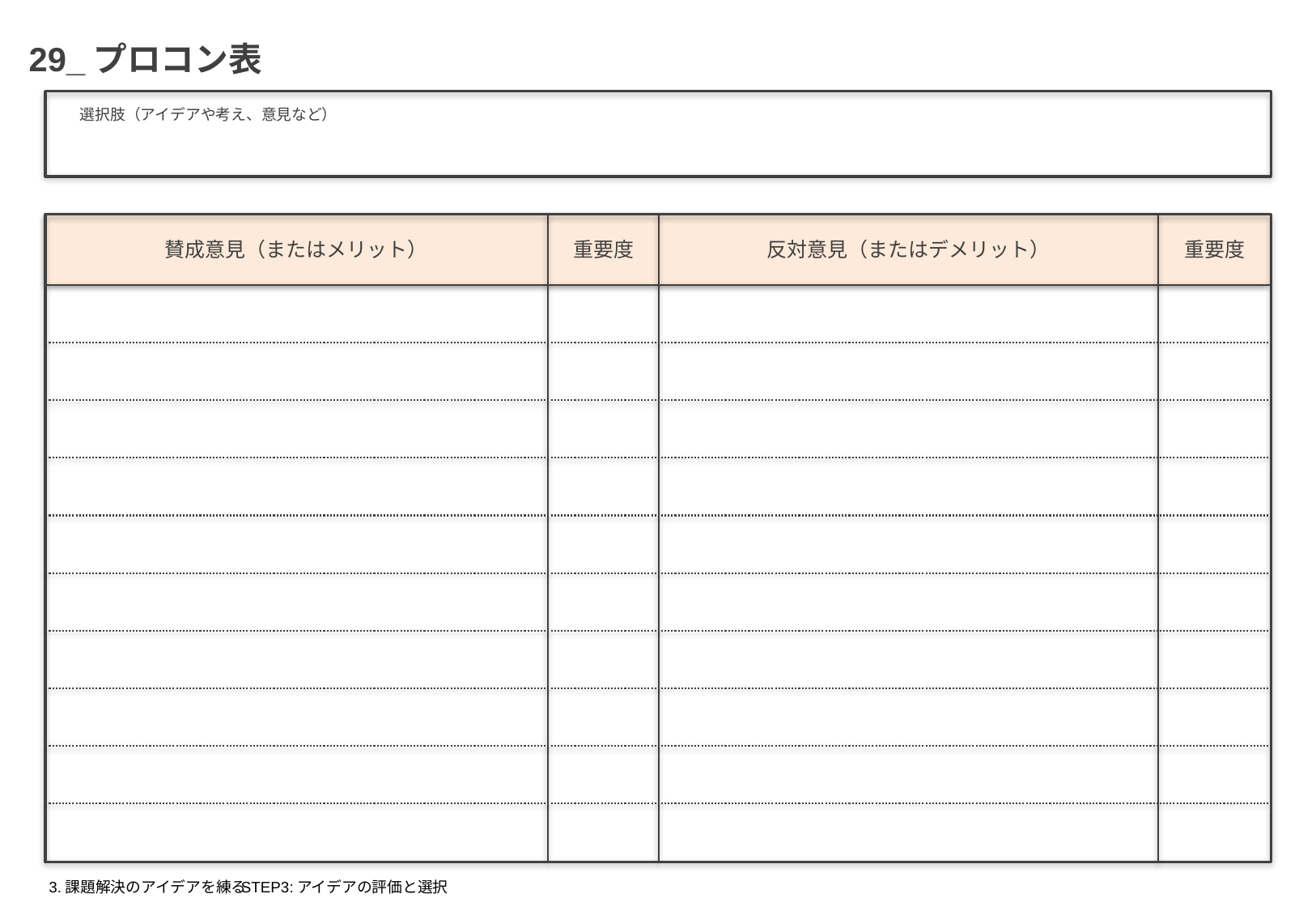

29_プロコン表

選択肢（アイデアや考え、意見など）

賛成意見（またはメリット）
重要度
反対意見（またはデメリット）
重要度
3.課題解決のアイデアを練る
STEP3:アイデアの評価と選択